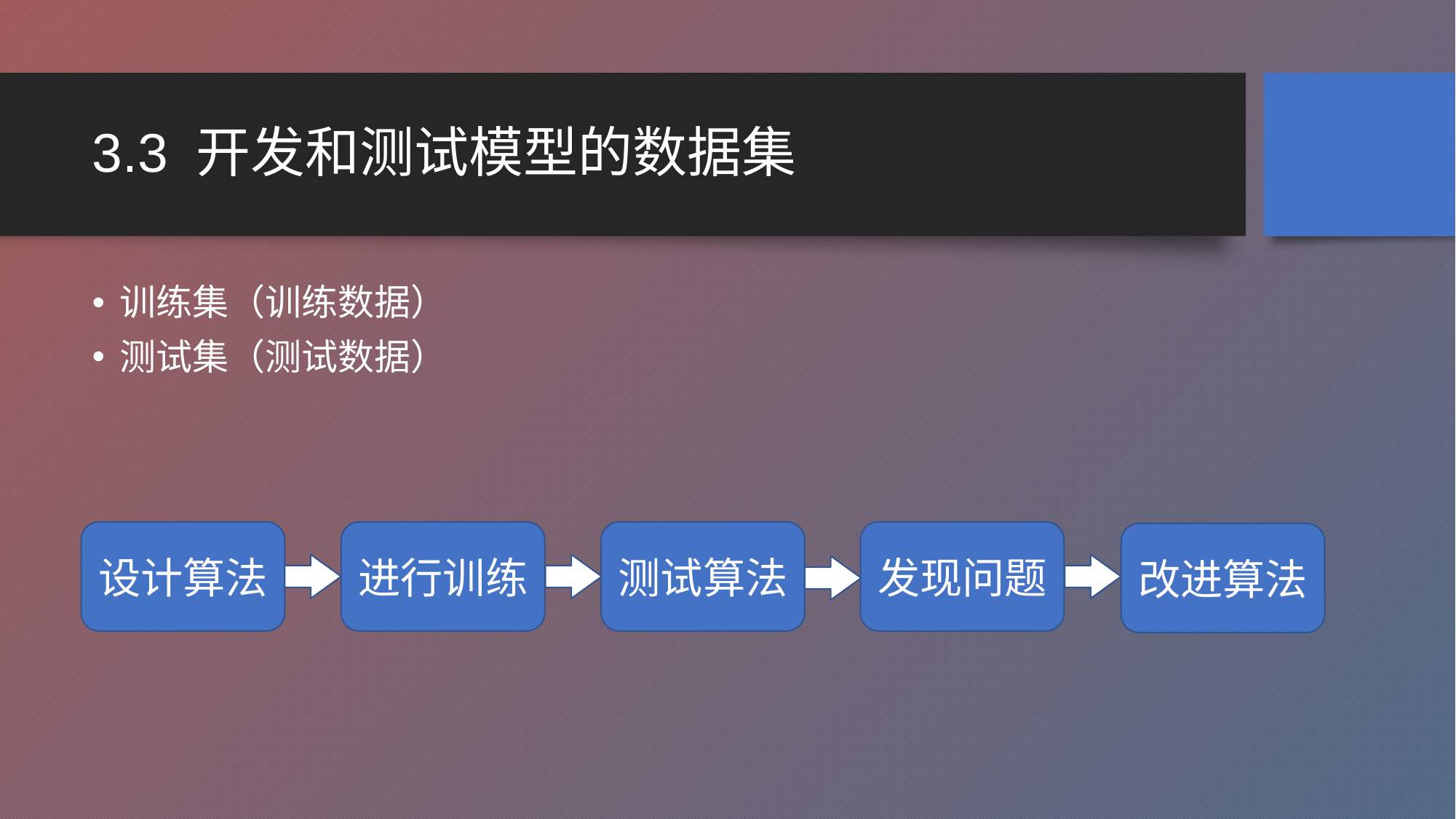

# 3.3 开发和测试模型的数据集
训练集（训练数据）
测试集（测试数据）
测试算法
发现问题
设计算法
进行训练
改进算法